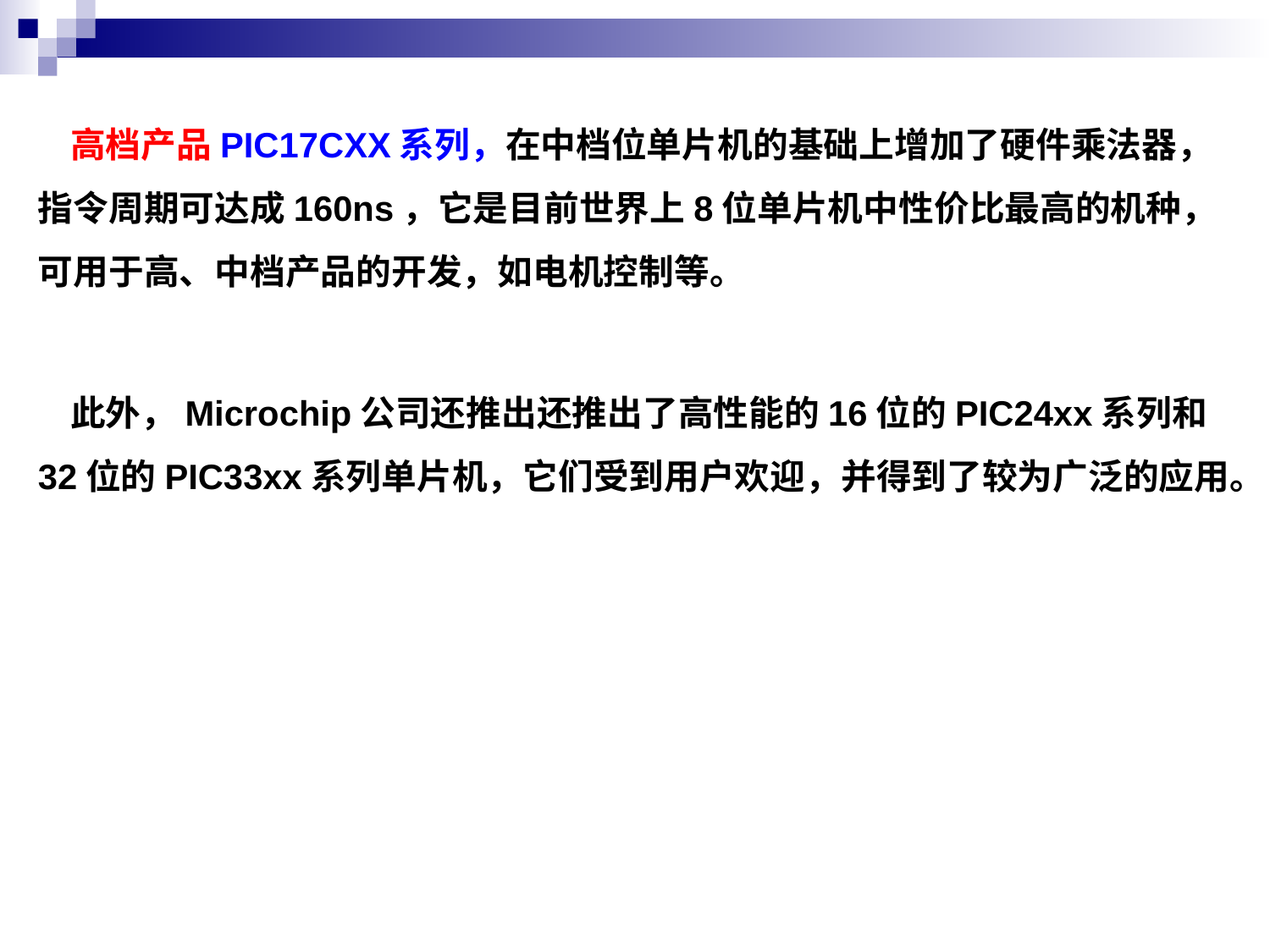

高档产品PIC17CXX系列，在中档位单片机的基础上增加了硬件乘法器，指令周期可达成160ns，它是目前世界上8位单片机中性价比最高的机种，可用于高、中档产品的开发，如电机控制等。

   此外，Microchip公司还推出还推出了高性能的16位的PIC24xx系列和32位的PIC33xx系列单片机，它们受到用户欢迎，并得到了较为广泛的应用。